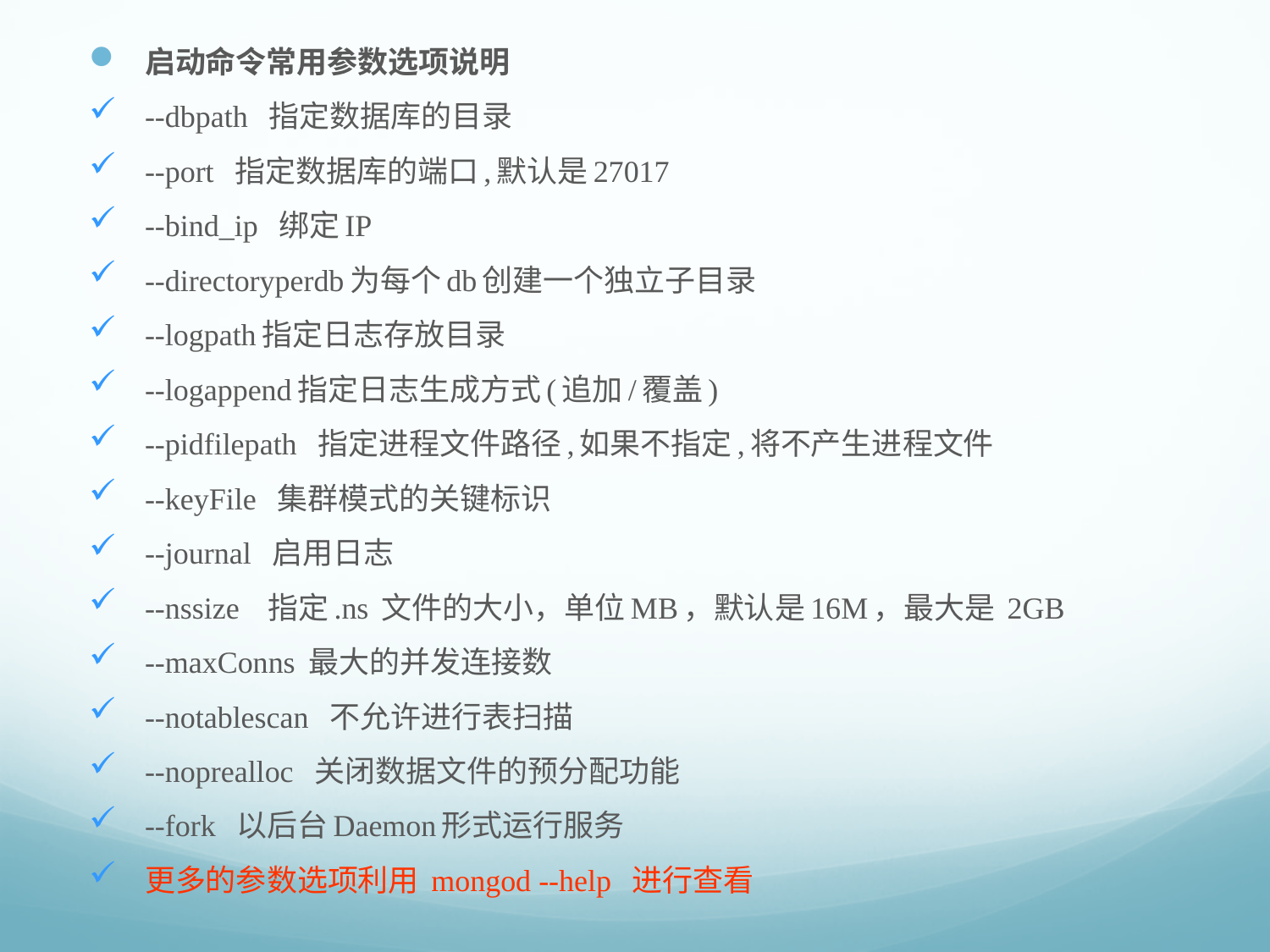

启动命令常用参数选项说明
--dbpath  指定数据库的目录
--port  指定数据库的端口,默认是27017
--bind_ip  绑定IP
--directoryperdb为每个db创建一个独立子目录
--logpath指定日志存放目录
--logappend指定日志生成方式(追加/覆盖)
--pidfilepath  指定进程文件路径,如果不指定,将不产生进程文件
--keyFile  集群模式的关键标识
--journal  启用日志
--nssize   指定.ns 文件的大小，单位MB，默认是16M，最大是 2GB
--maxConns 最大的并发连接数
--notablescan  不允许进行表扫描
--noprealloc  关闭数据文件的预分配功能
--fork  以后台Daemon形式运行服务
更多的参数选项利用 mongod --help  进行查看